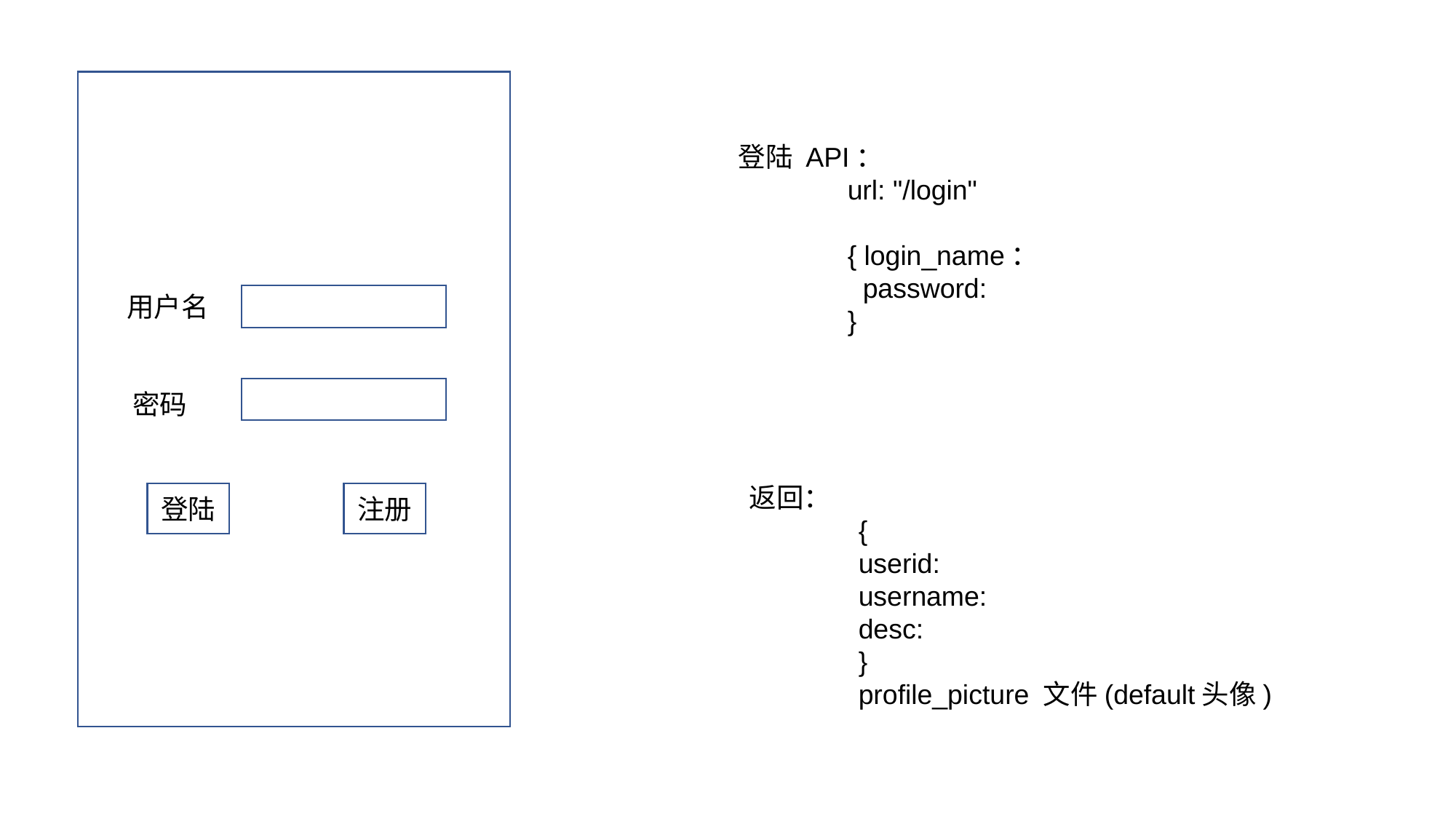

登陆 API：
url: "/login"

{ login_name：
  password:
}
用户名

密码
返回：
{
userid:
username:
desc:
}
profile_picture 文件(default头像)

登陆
注册